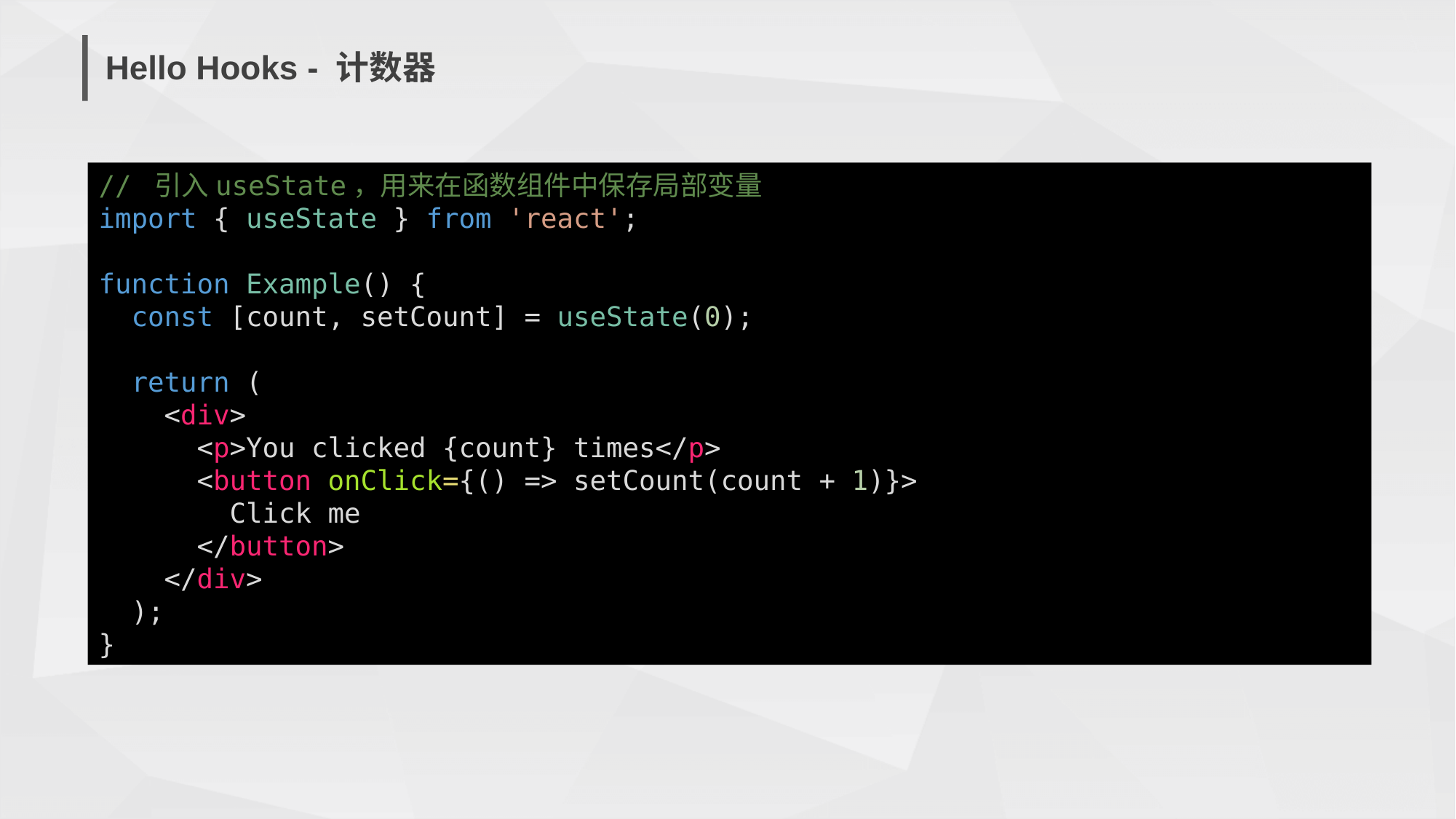

Hello Hooks - 计数器
// 引入useState，用来在函数组件中保存局部变量
import { useState } from 'react';
function Example() {
  const [count, setCount] = useState(0);
  return (
    <div>
      <p>You clicked {count} times</p>
      <button onClick={() => setCount(count + 1)}>
        Click me
      </button>
    </div>
  );
}